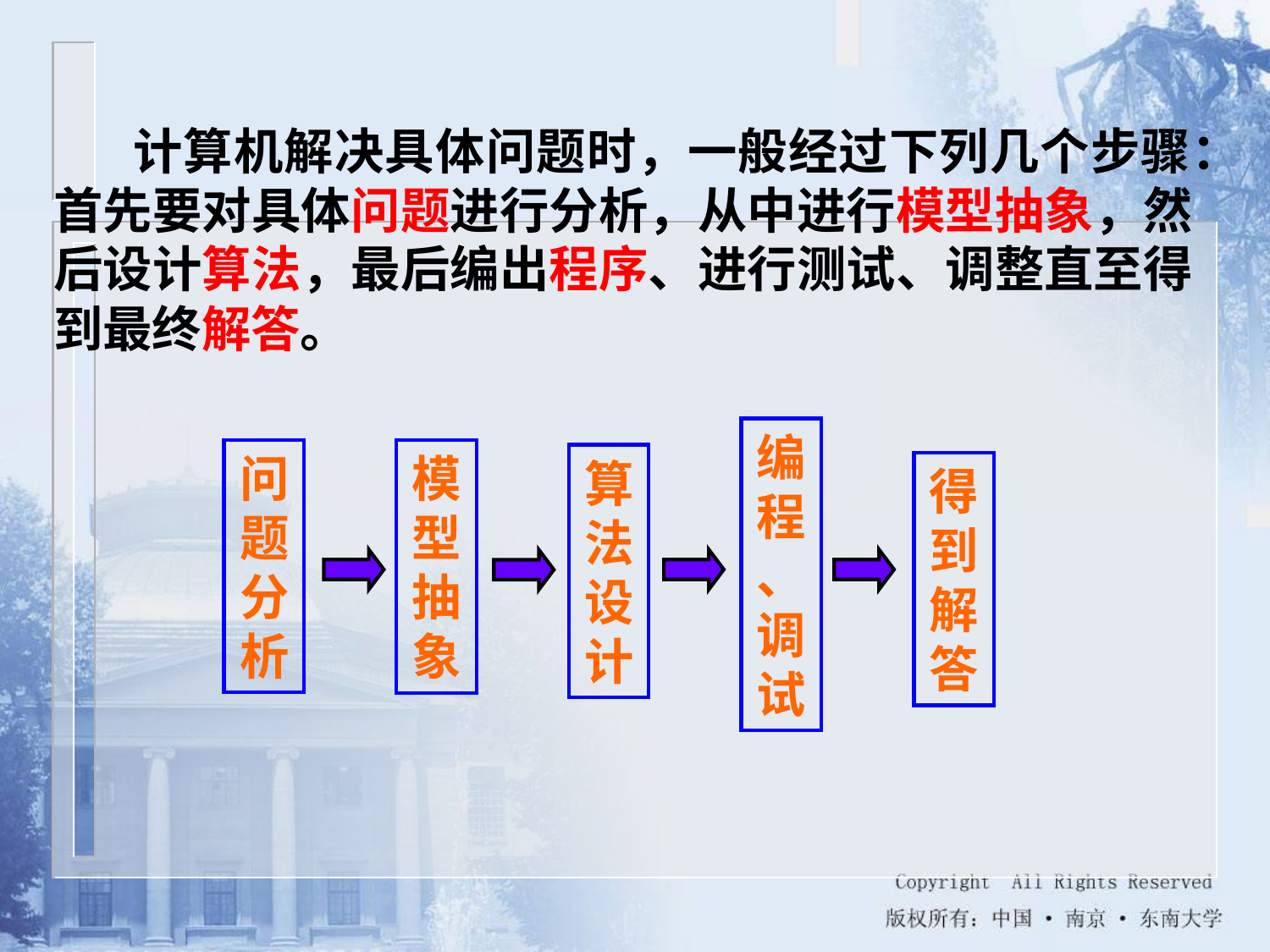

计算机解决具体问题时，一般经过下列几个步骤：首先要对具体问题进行分析，从中进行模型抽象，然后设计算法，最后编出程序、进行测试、调整直至得到最终解答。
编
程
、
调
试
问
题
分
析
模
型
抽
象
算
法
设
计
得
到
解
答